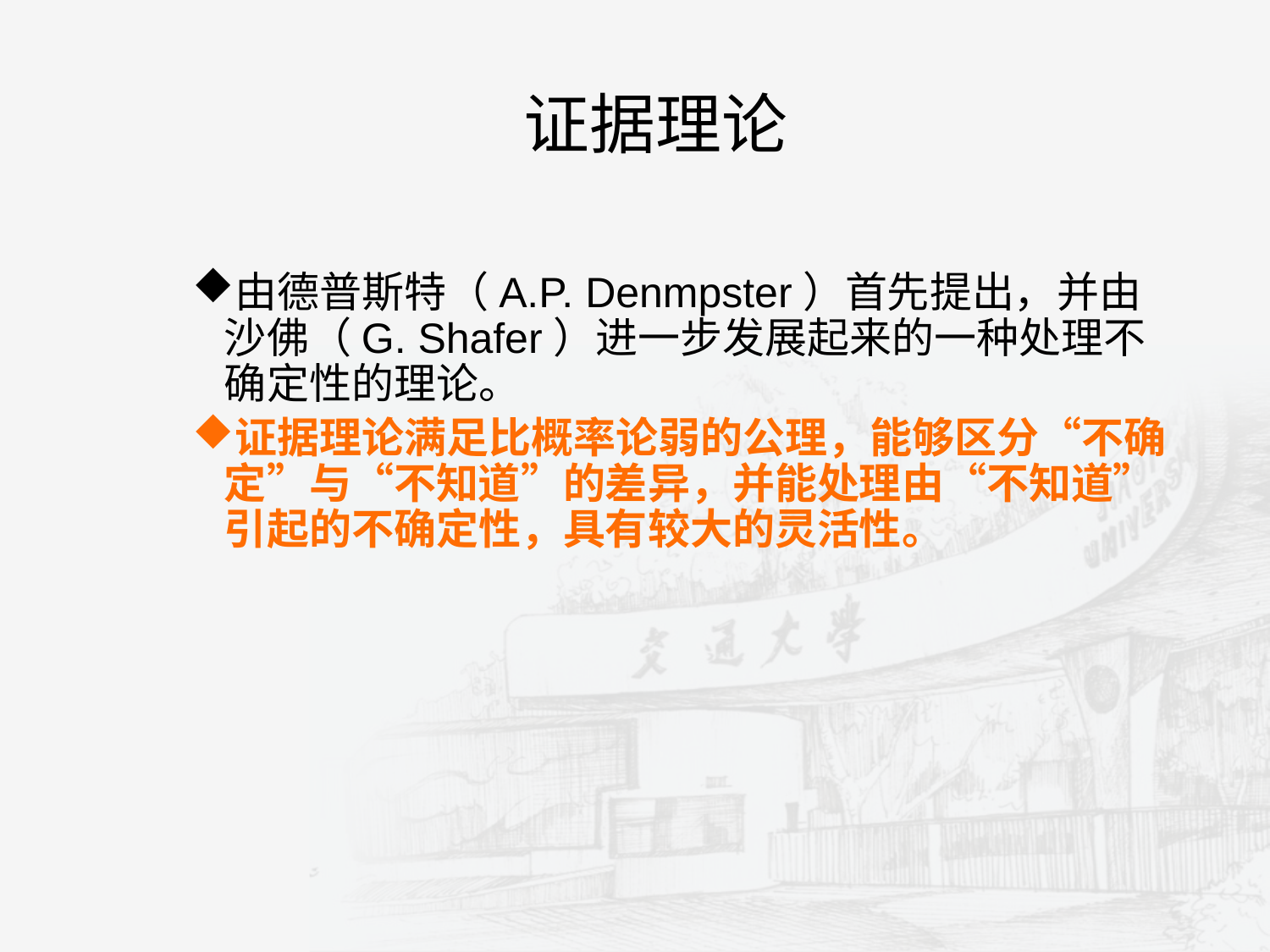

# 证据理论
由德普斯特（A.P. Denmpster）首先提出，并由沙佛（G. Shafer）进一步发展起来的一种处理不确定性的理论。
证据理论满足比概率论弱的公理，能够区分“不确定”与“不知道”的差异，并能处理由“不知道”引起的不确定性，具有较大的灵活性。
69